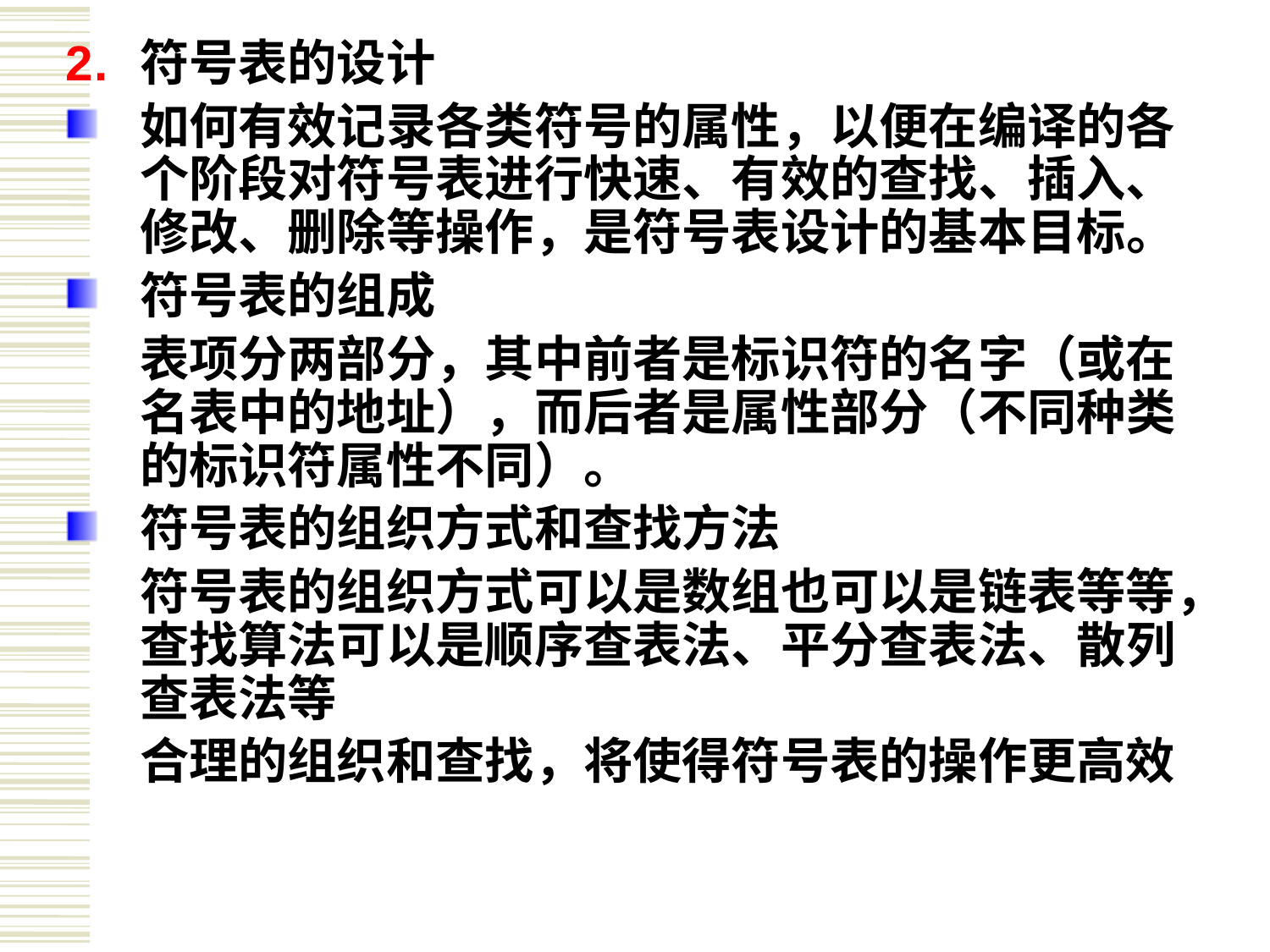

符号表的设计
如何有效记录各类符号的属性，以便在编译的各个阶段对符号表进行快速、有效的查找、插入、修改、删除等操作，是符号表设计的基本目标。
符号表的组成
	表项分两部分，其中前者是标识符的名字（或在名表中的地址），而后者是属性部分（不同种类的标识符属性不同）。
符号表的组织方式和查找方法
	符号表的组织方式可以是数组也可以是链表等等，查找算法可以是顺序查表法、平分查表法、散列查表法等
	合理的组织和查找，将使得符号表的操作更高效